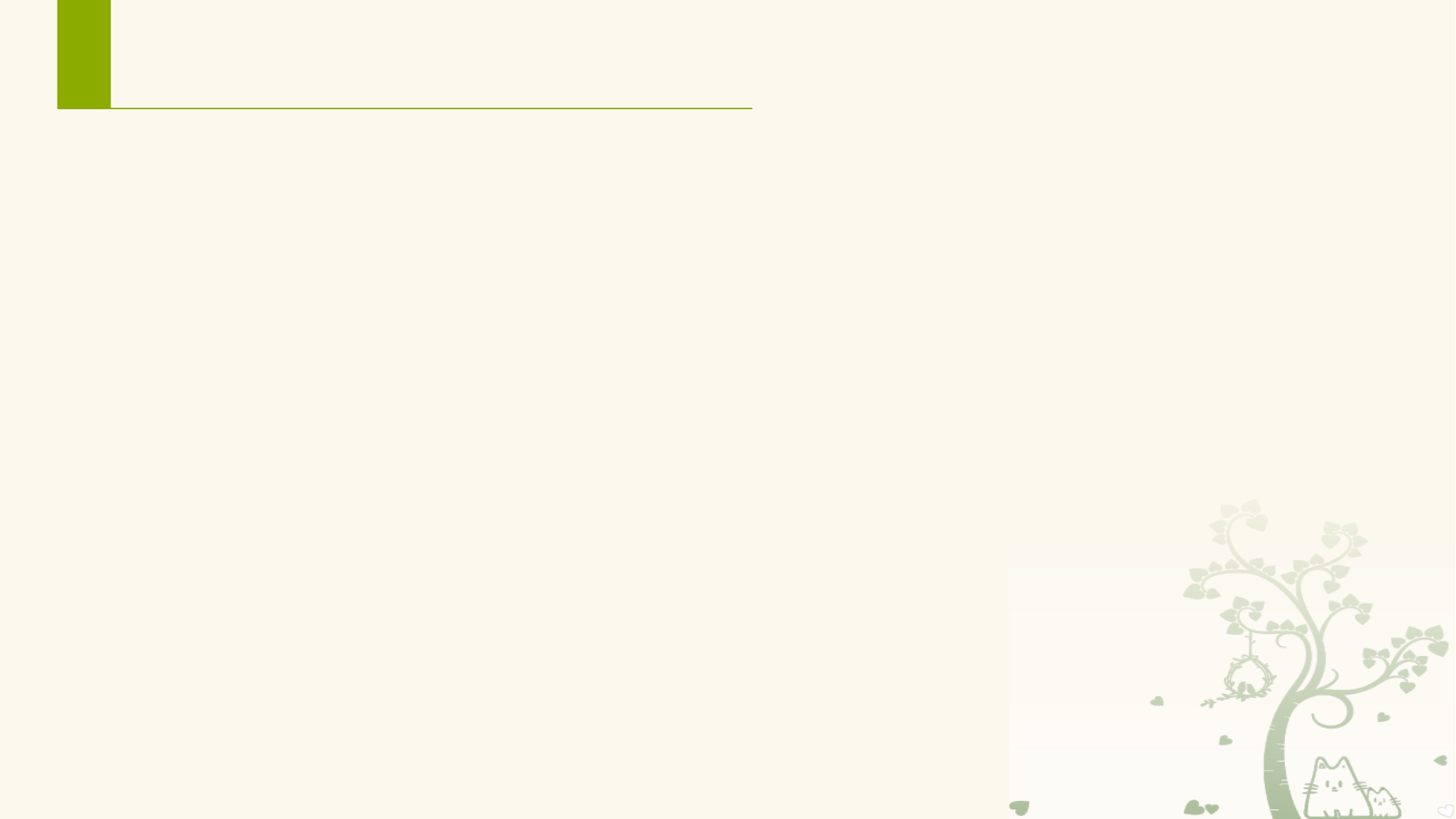

# 内容概要
服务概述（ Service的原理和用途）
以启动方式启动服务
以绑定方式启动服务
以混合方式启动服务
前台服务
在服务中执行耗时任务
系统自带的Service